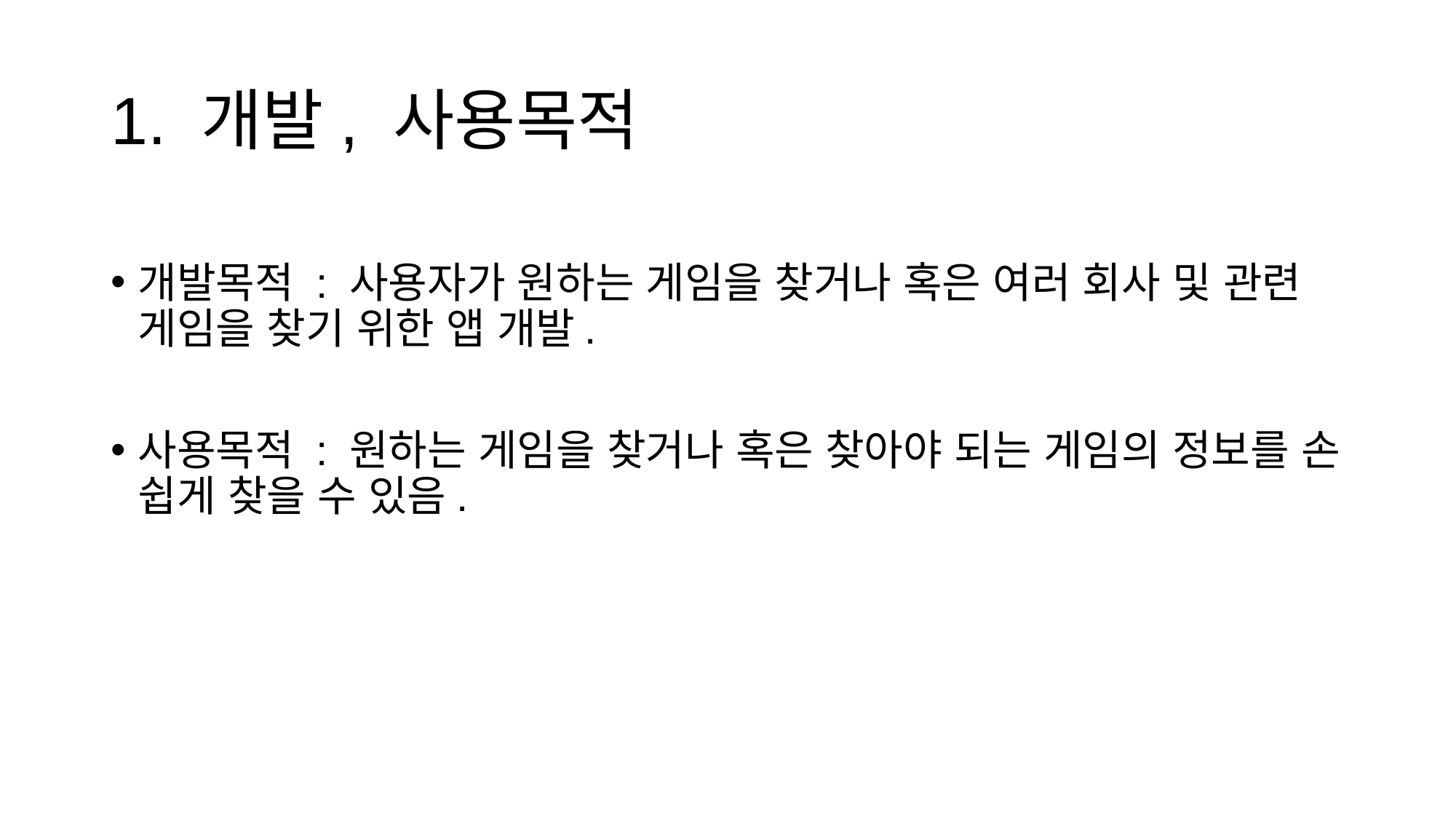

# 1. 개발, 사용목적
개발목적 : 사용자가 원하는 게임을 찾거나 혹은 여러 회사 및 관련 게임을 찾기 위한 앱 개발.

사용목적 : 원하는 게임을 찾거나 혹은 찾아야 되는 게임의 정보를 손 쉽게 찾을 수 있음.